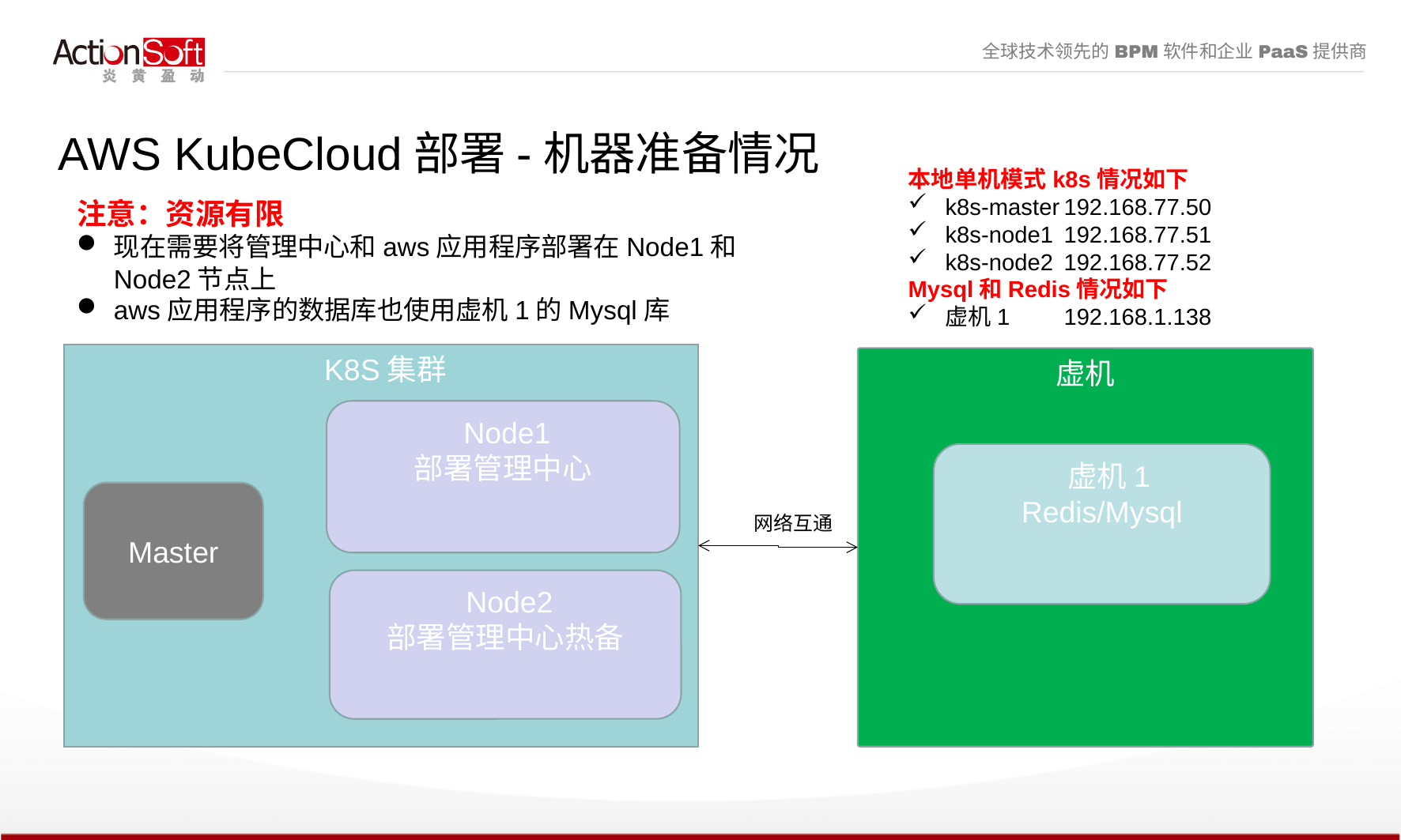

# AWS KubeCloud部署-机器准备情况
本地单机模式k8s情况如下
k8s-master	192.168.77.50
k8s-node1	192.168.77.51
k8s-node2	192.168.77.52
Mysql和Redis情况如下
虚机1	192.168.1.138
注意：资源有限
现在需要将管理中心和aws应用程序部署在Node1和Node2节点上
aws应用程序的数据库也使用虚机1的Mysql库
 K8S集群
虚机
 Node1
部署管理中心
 虚机1
Redis/Mysql
Master
网络互通
 Node2
部署管理中心热备
9